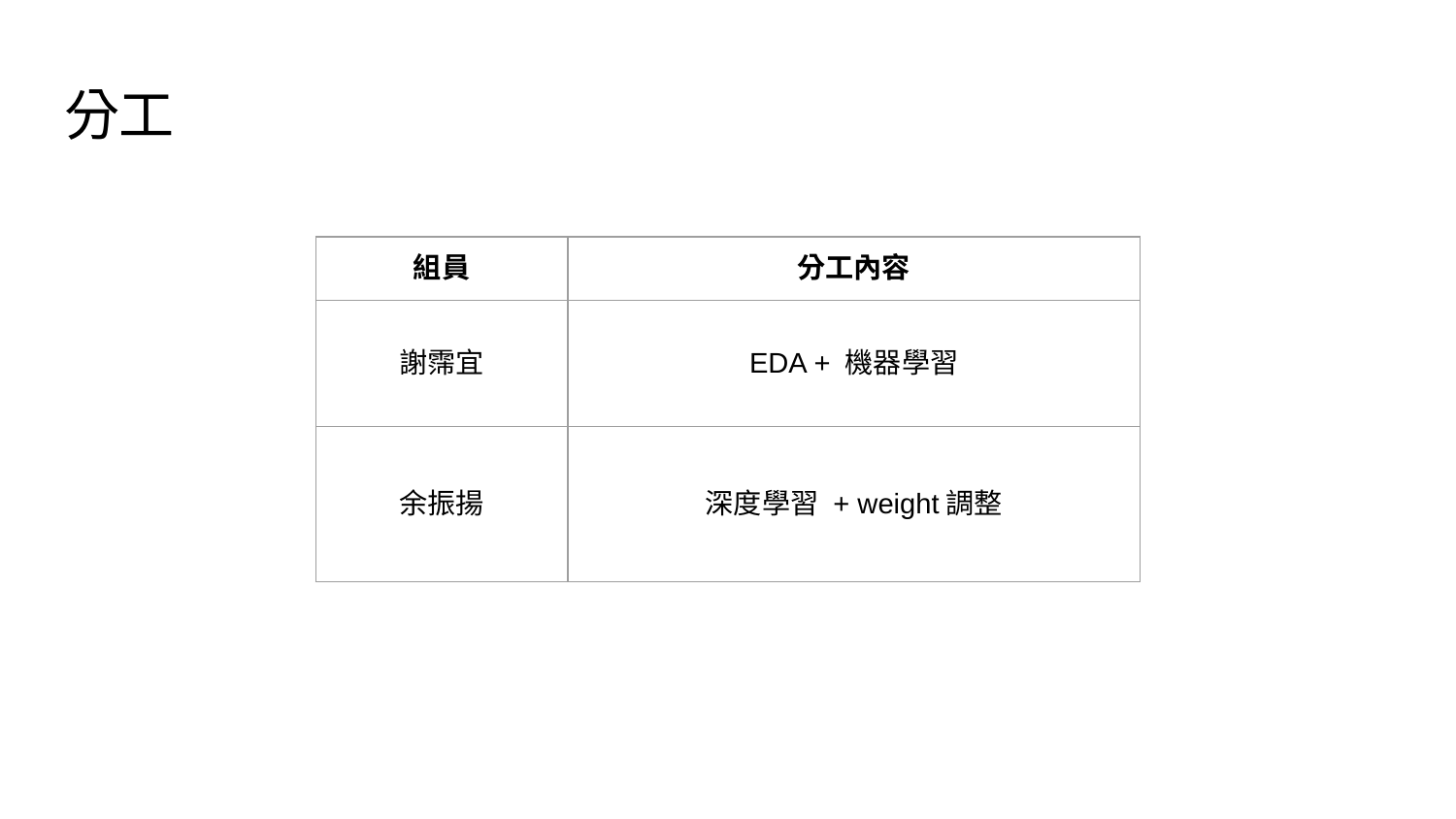

# 分工
| 組員 | 分工內容 |
| --- | --- |
| 謝霈宜 | EDA + 機器學習 |
| 余振揚 | 深度學習 + weight調整 |